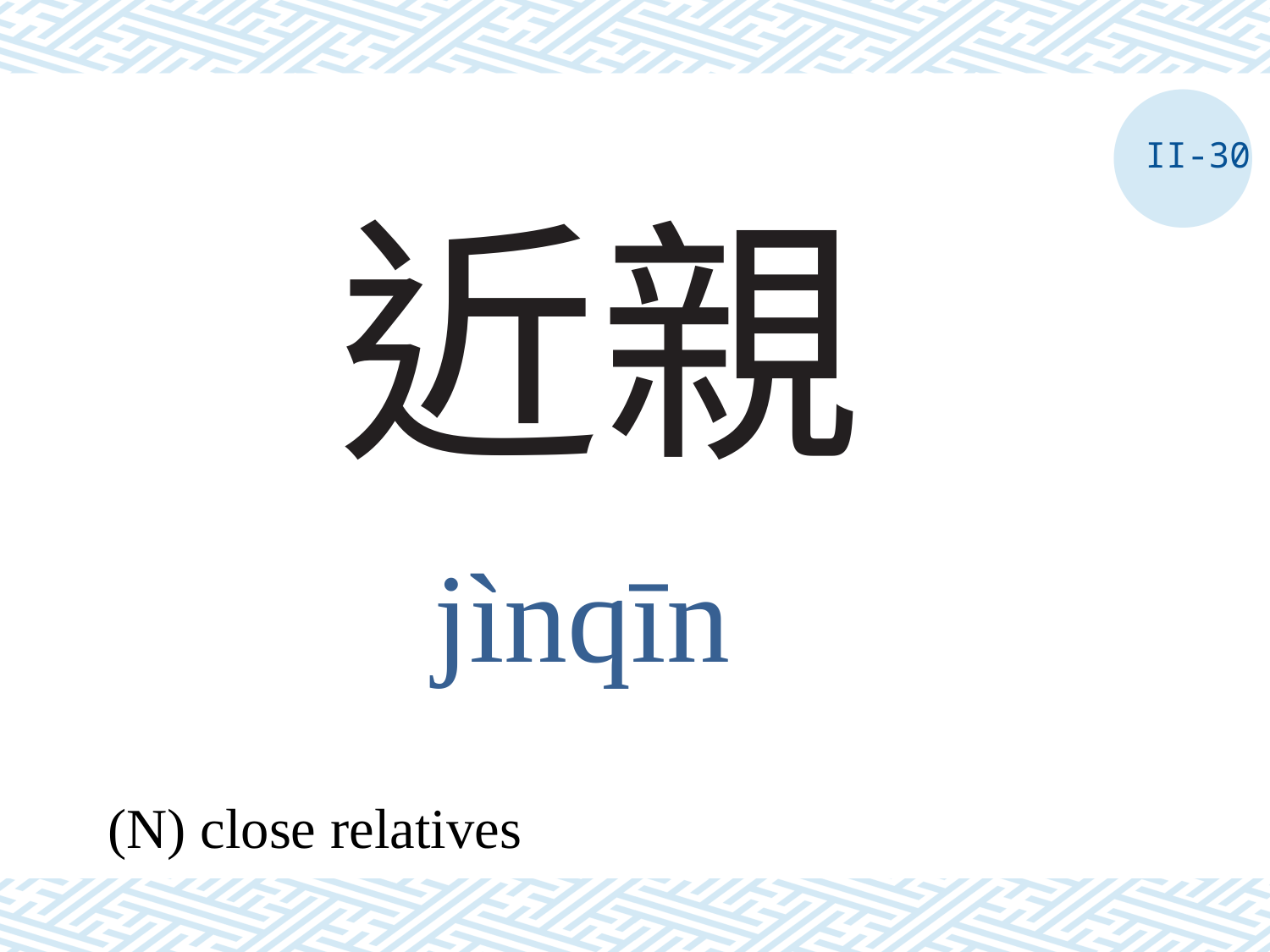

II-30

# 近親
jìnqīn
(N) close relatives